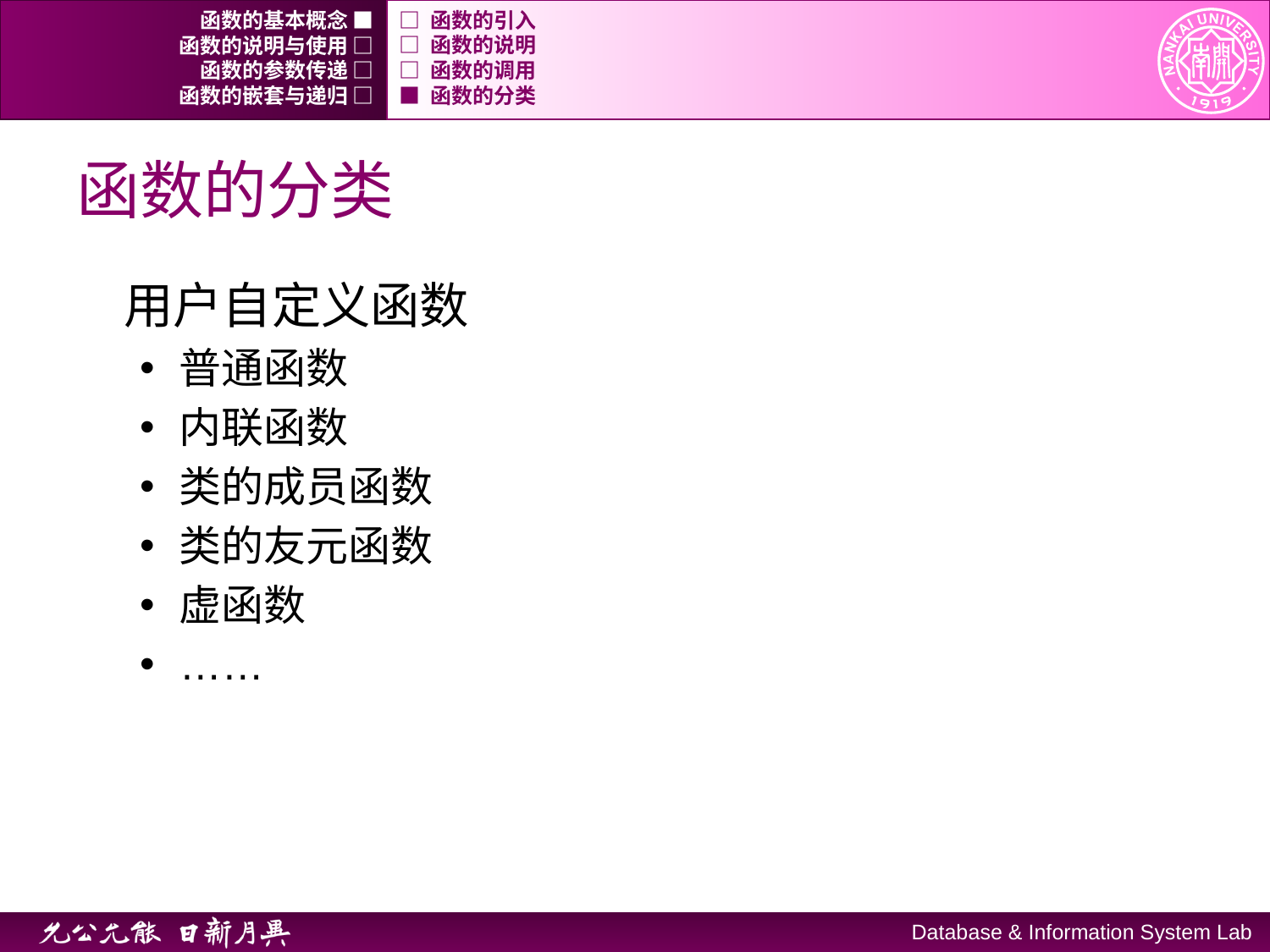

函数的基本概念 ■
□ 函数的引入
函数的说明与使用 □
□ 函数的说明
函数的参数传递 □
□ 函数的调用
函数的嵌套与递归 □
■ 函数的分类
# 函数的分类
用户自定义函数
普通函数
内联函数
类的成员函数
类的友元函数
虚函数
……